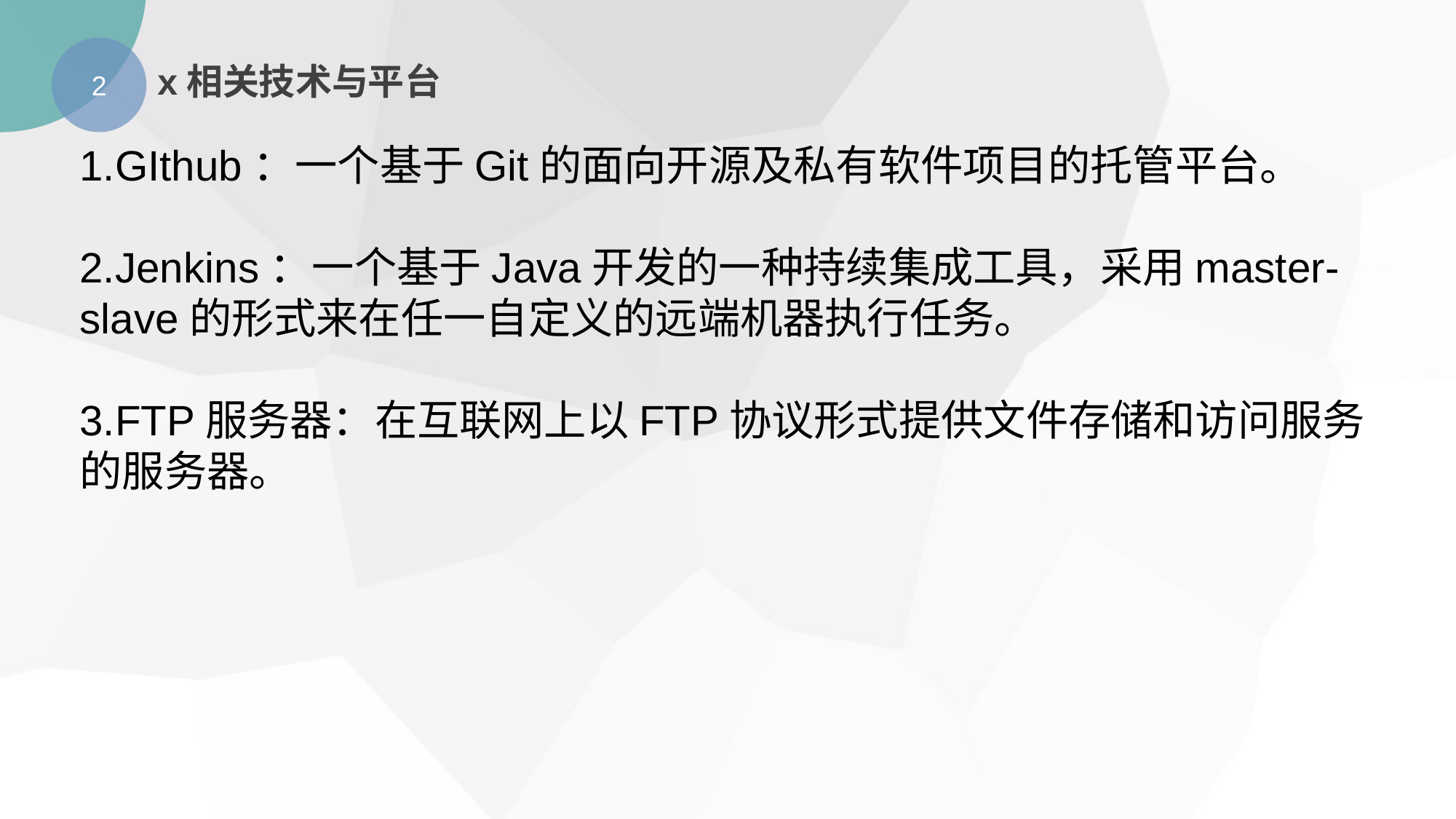

2
x相关技术与平台
1.GIthub：一个基于Git的面向开源及私有软件项目的托管平台。

2.Jenkins：一个基于Java开发的一种持续集成工具，采用master-slave的形式来在任一自定义的远端机器执行任务。

3.FTP服务器：在互联网上以FTP协议形式提供文件存储和访问服务的服务器。